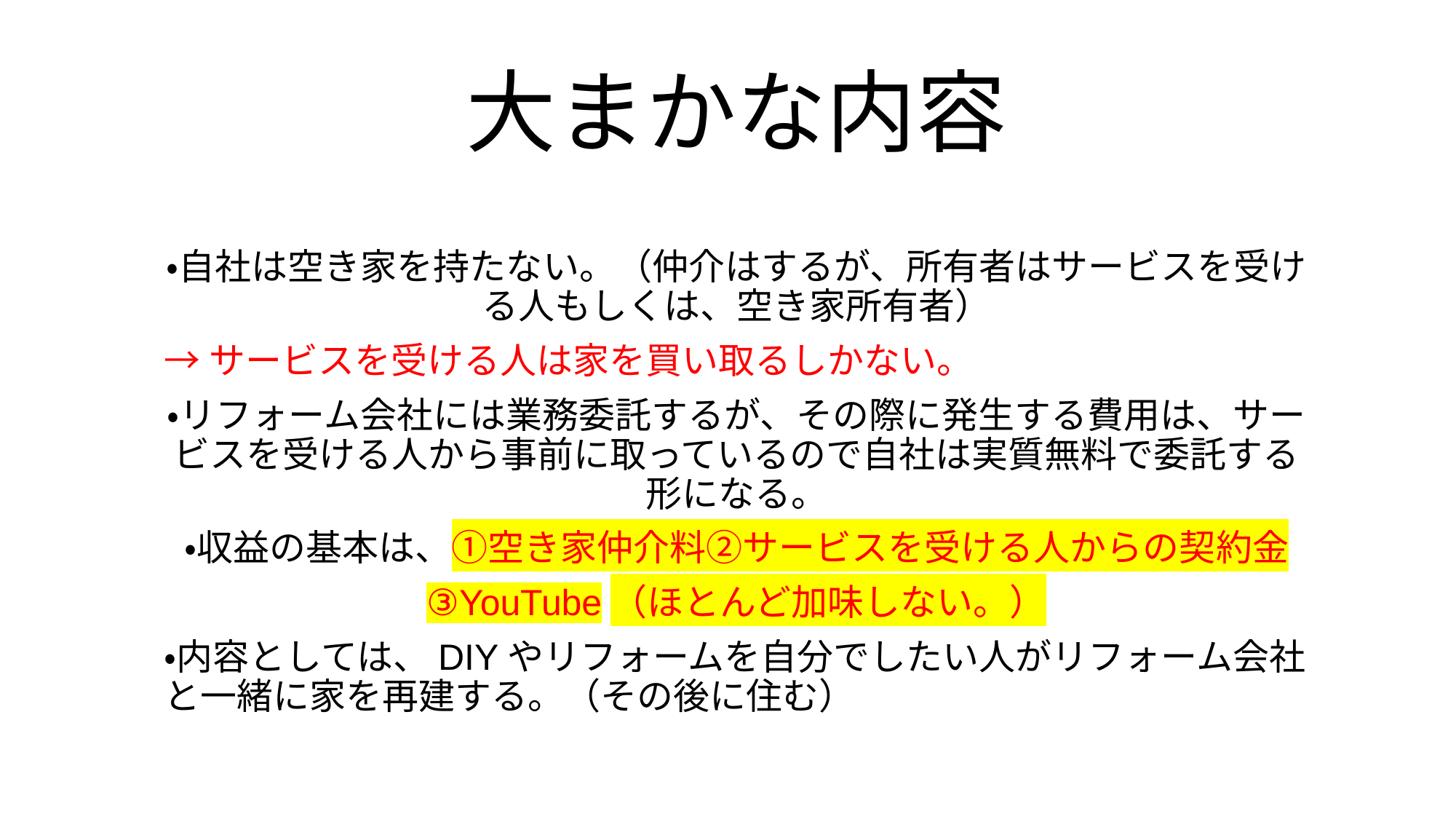

# 大まかな内容
・自社は空き家を持たない。（仲介はするが、所有者はサービスを受ける人もしくは、空き家所有者）
→サービスを受ける人は家を買い取るしかない。
・リフォーム会社には業務委託するが、その際に発生する費用は、サービスを受ける人から事前に取っているので自社は実質無料で委託する形になる。
・収益の基本は、①空き家仲介料②サービスを受ける人からの契約金
③YouTube（ほとんど加味しない。）
・内容としては、DIYやリフォームを自分でしたい人がリフォーム会社と一緒に家を再建する。（その後に住む）